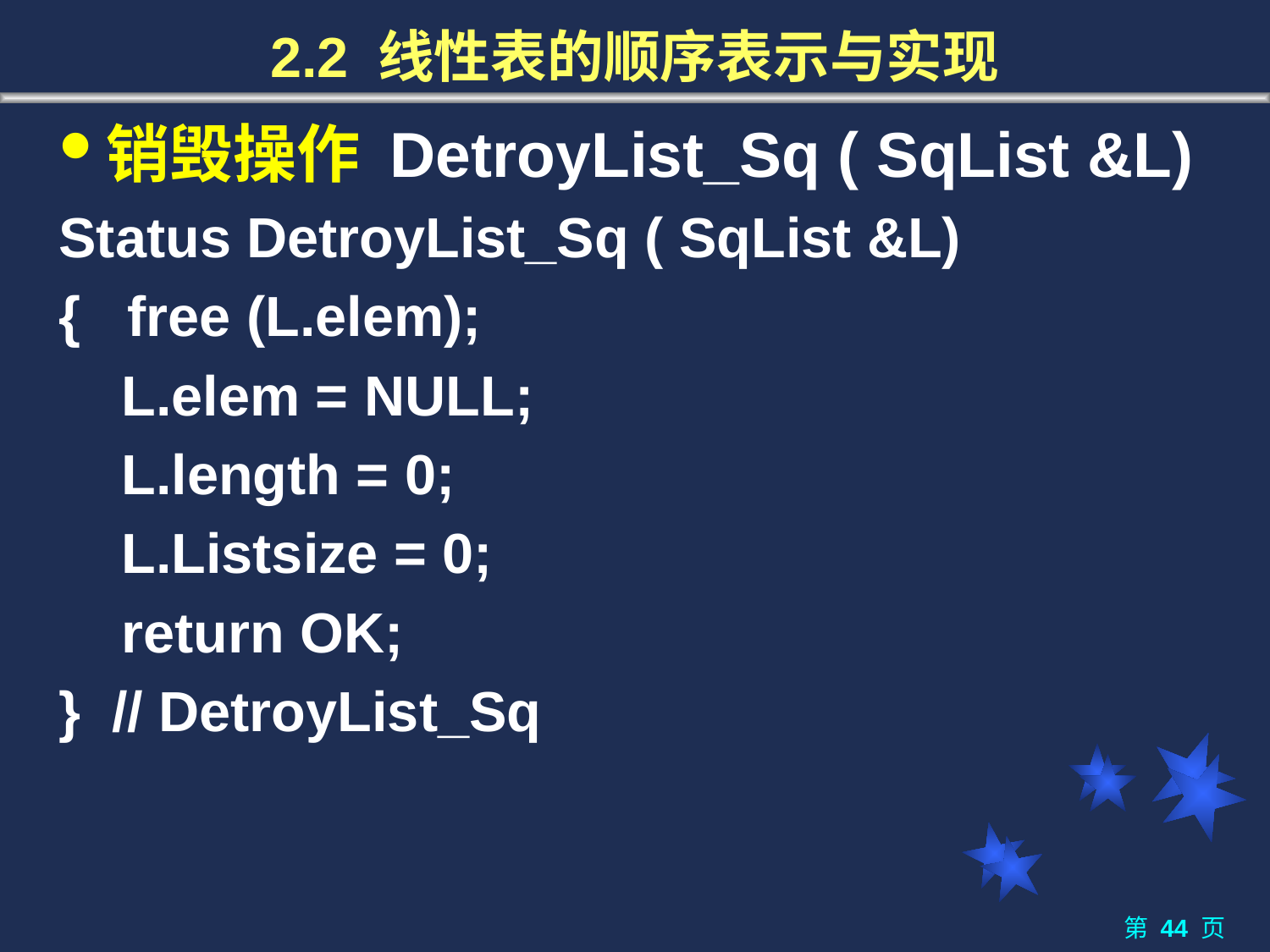

# 2.2 线性表的顺序表示与实现
销毁操作 DetroyList_Sq ( SqList &L)
Status DetroyList_Sq ( SqList &L)
{   free (L.elem);
    L.elem = NULL;
    L.length = 0;
    L.Listsize = 0;
    return OK;
}  // DetroyList_Sq
第 44 页